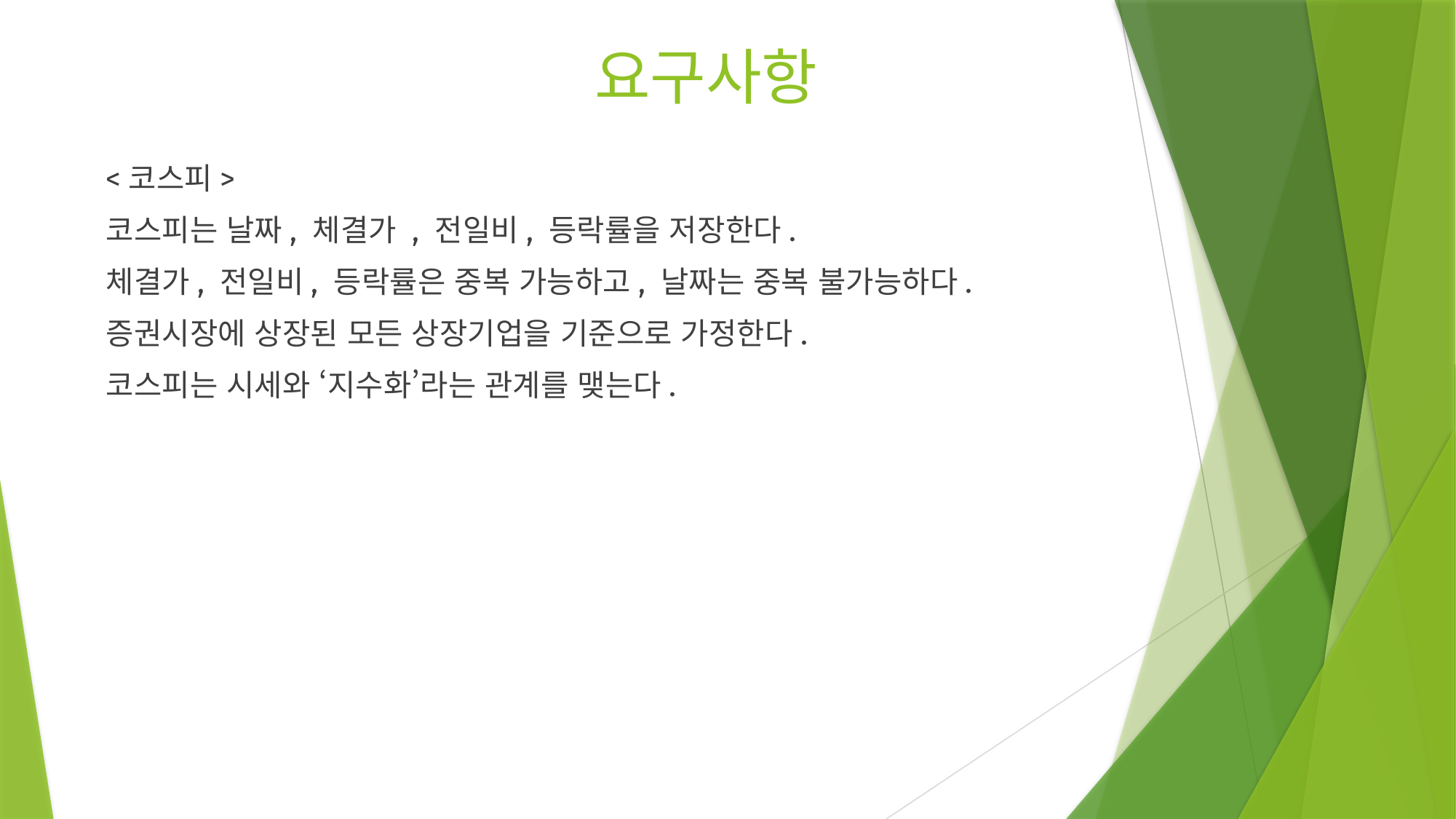

# 요구사항
<코스피>
코스피는 날짜, 체결가 , 전일비, 등락률을 저장한다.
체결가, 전일비, 등락률은 중복 가능하고, 날짜는 중복 불가능하다.
증권시장에 상장된 모든 상장기업을 기준으로 가정한다.
코스피는 시세와 ‘지수화’라는 관계를 맺는다.